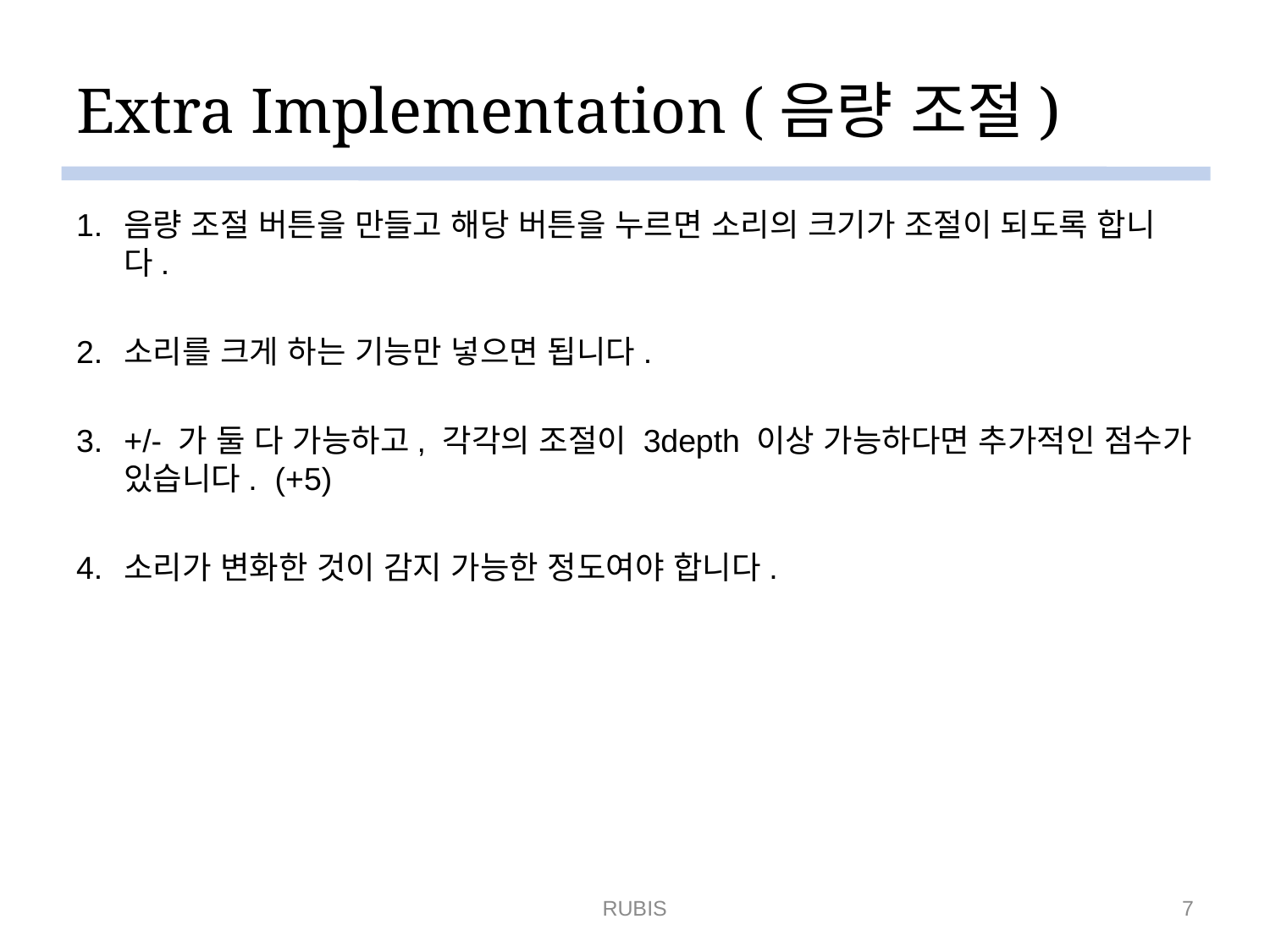

# Extra Implementation (음량 조절)
음량 조절 버튼을 만들고 해당 버튼을 누르면 소리의 크기가 조절이 되도록 합니다.

소리를 크게 하는 기능만 넣으면 됩니다.

+/- 가 둘 다 가능하고, 각각의 조절이 3depth 이상 가능하다면 추가적인 점수가 있습니다.  (+5)

소리가 변화한 것이 감지 가능한 정도여야 합니다.

RUBIS
7